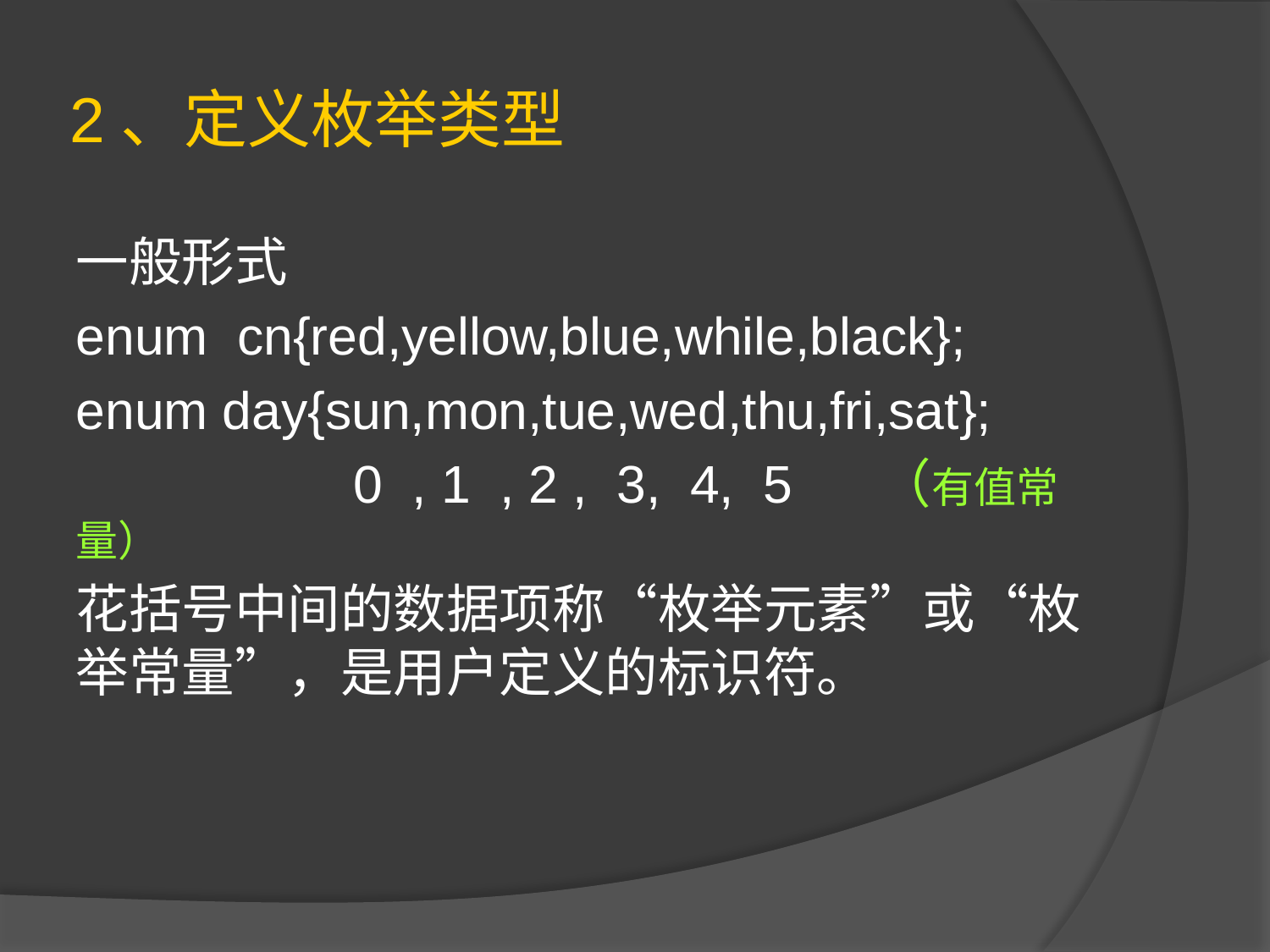

# 2、定义枚举类型
一般形式
enum  cn{red,yellow,blue,while,black};
enum day{sun,mon,tue,wed,thu,fri,sat};
                   0  , 1  , 2 ,  3,  4,  5     （有值常量）
花括号中间的数据项称“枚举元素”或“枚举常量”，是用户定义的标识符。